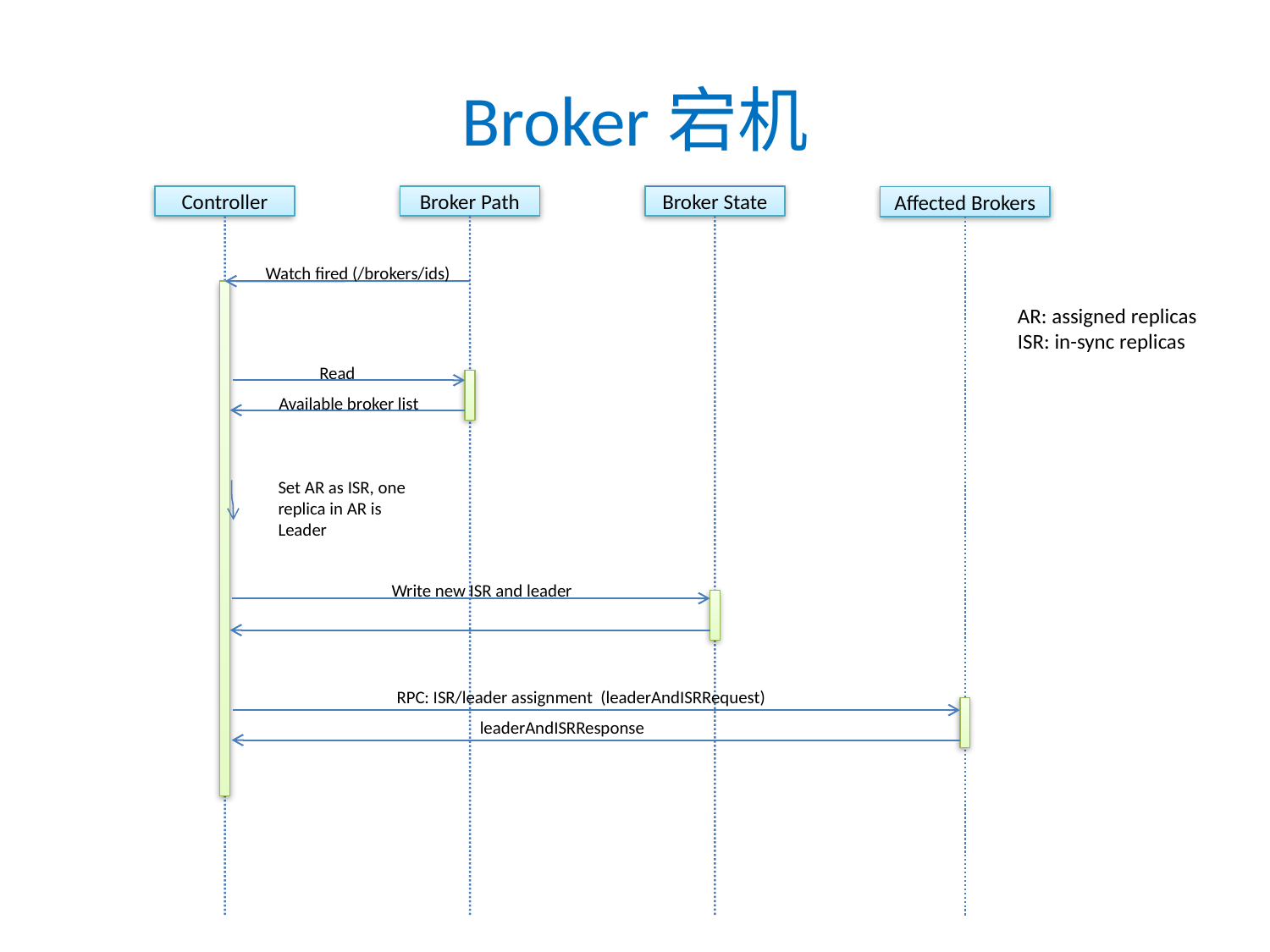

# Broker宕机
Broker State
Controller
Broker Path
Affected Brokers
Watch fired (/brokers/ids)

AR: assigned replicas
ISR: in-sync replicas
Read

Available broker list
Set AR as ISR, one
replica in AR is
Leader
Write new ISR and leader

RPC: ISR/leader assignment  (leaderAndISRRequest)

leaderAndISRResponse